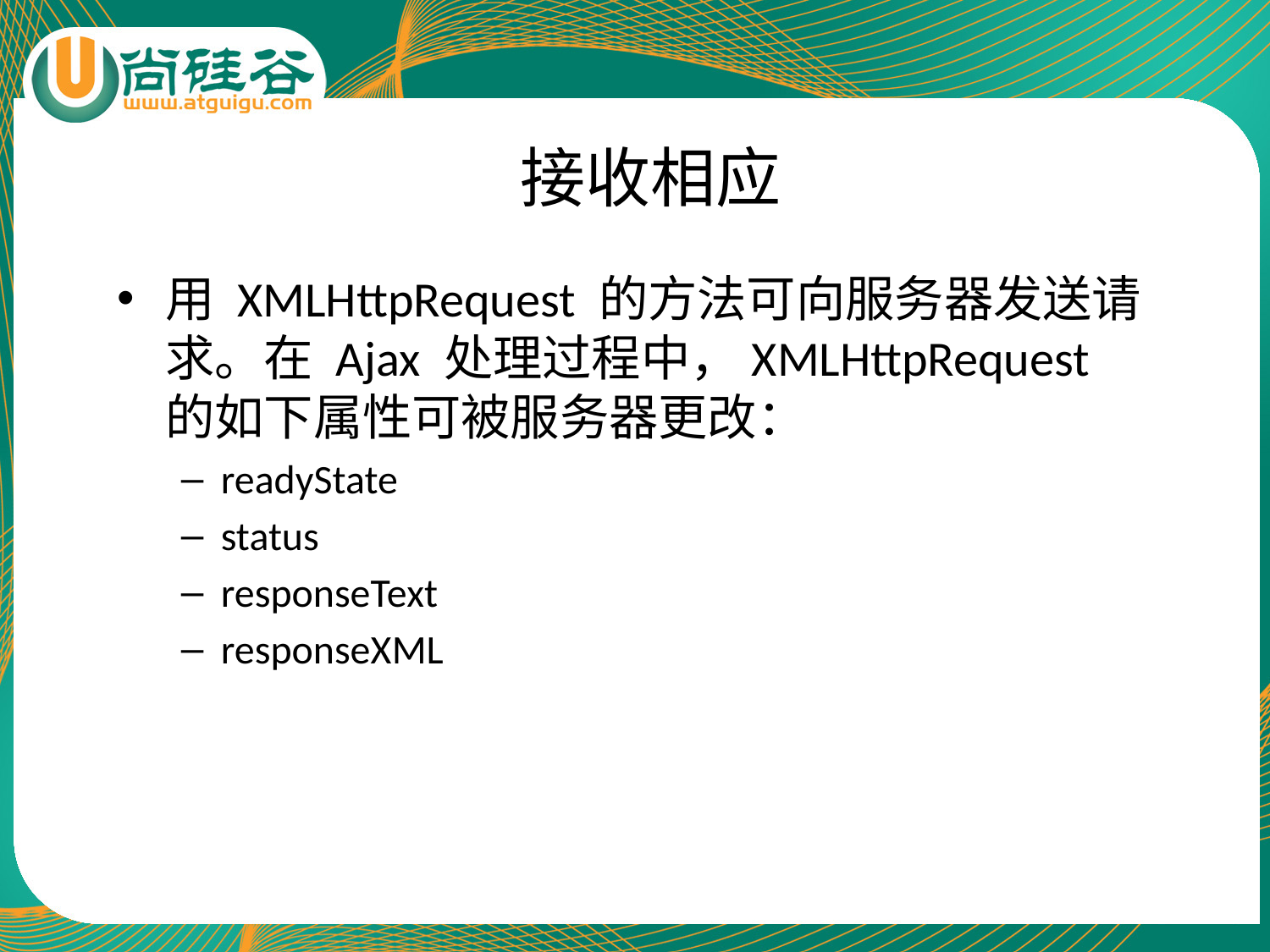

# 接收相应
用 XMLHttpRequest 的方法可向服务器发送请求。在 Ajax 处理过程中，XMLHttpRequest 的如下属性可被服务器更改：
readyState
status
responseText
responseXML